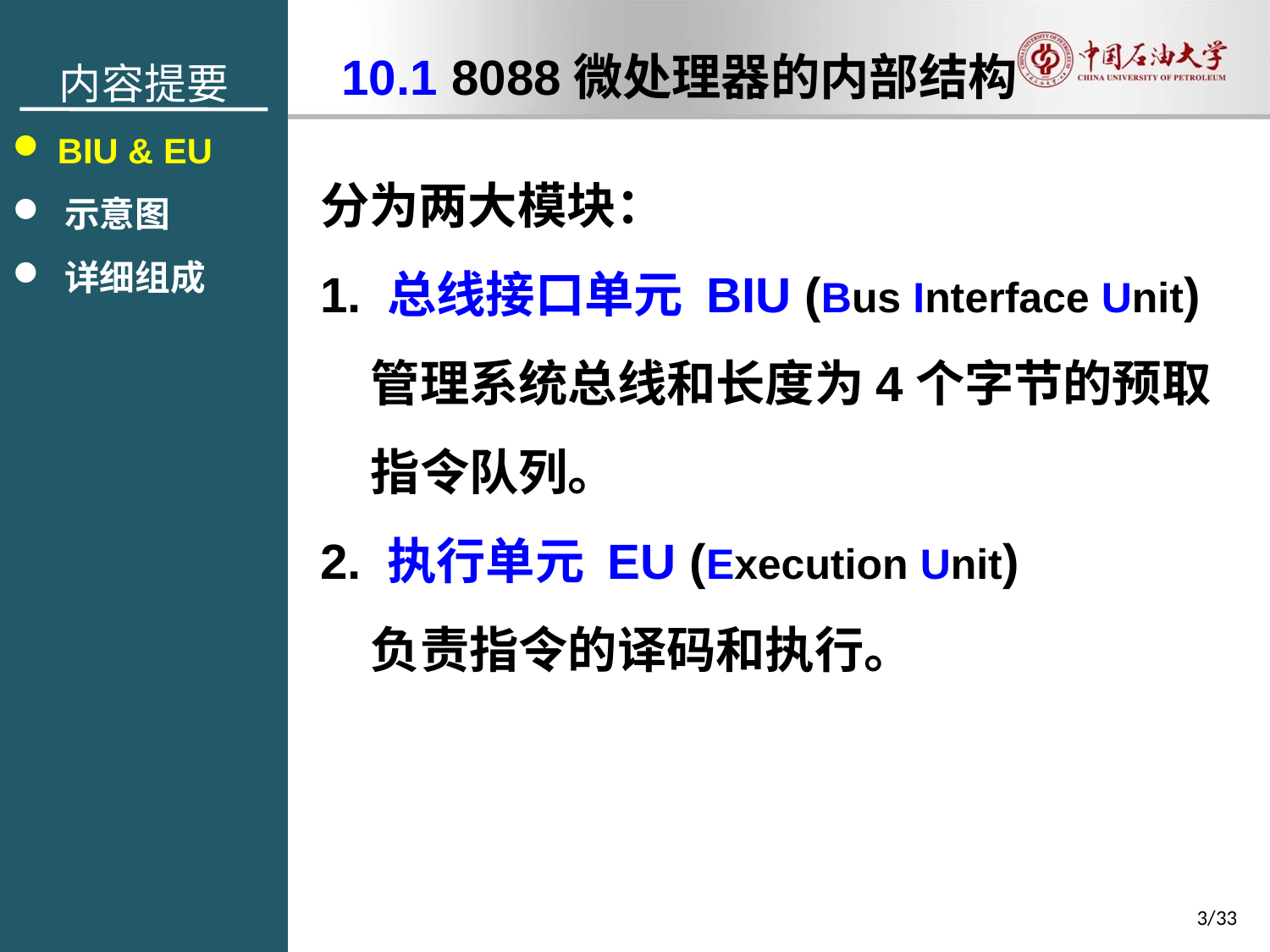

内容提要
 BIU & EU
 示意图
 详细组成
10.1 8088微处理器的内部结构
分为两大模块：
1. 总线接口单元 BIU (Bus Interface Unit)
管理系统总线和长度为4个字节的预取指令队列。
2. 执行单元 EU (Execution Unit)
负责指令的译码和执行。
3/33